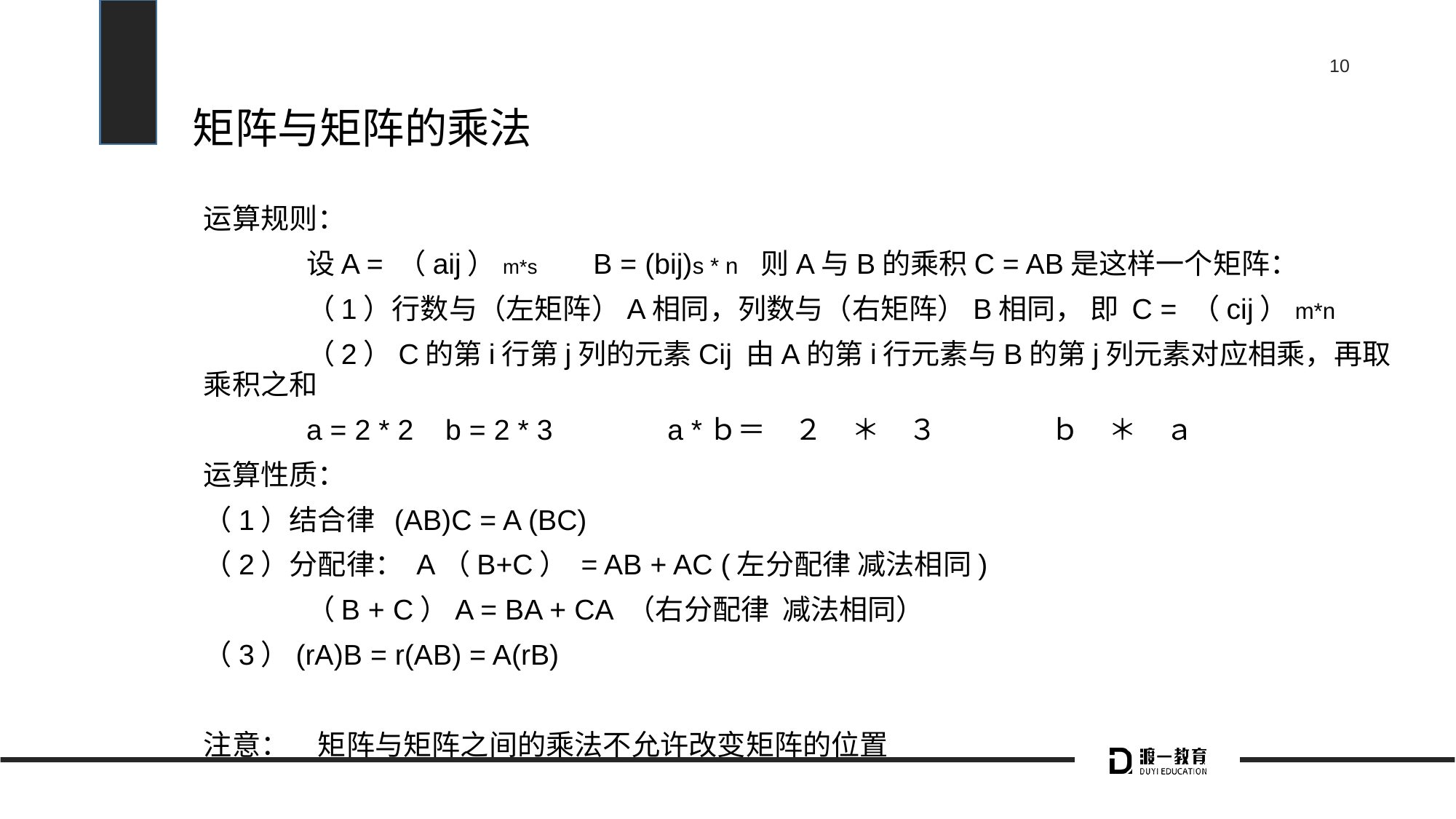

# 矩阵与矩阵的乘法
运算规则：
	设A = （aij）m*s       B = (bij)s * n  则A与B的乘积C = AB是这样一个矩阵：
	（1）行数与（左矩阵）A相同，列数与（右矩阵）B相同， 即 C = （cij）m*n
	（2）C的第i行第j列的元素Cij 由A的第i行元素与B的第j列元素对应相乘，再取乘积之和
	a = 2 * 2    b = 2 * 3  　　　a *ｂ＝　２　＊　３　　　　ｂ　＊　ａ
运算性质：
（1）结合律  (AB)C = A (BC)
（2）分配律： A（B+C） = AB + AC (左分配律 减法相同)
		（B + C）A = BA + CA （右分配律  减法相同）
（3）(rA)B = r(AB) = A(rB)

注意：　矩阵与矩阵之间的乘法不允许改变矩阵的位置